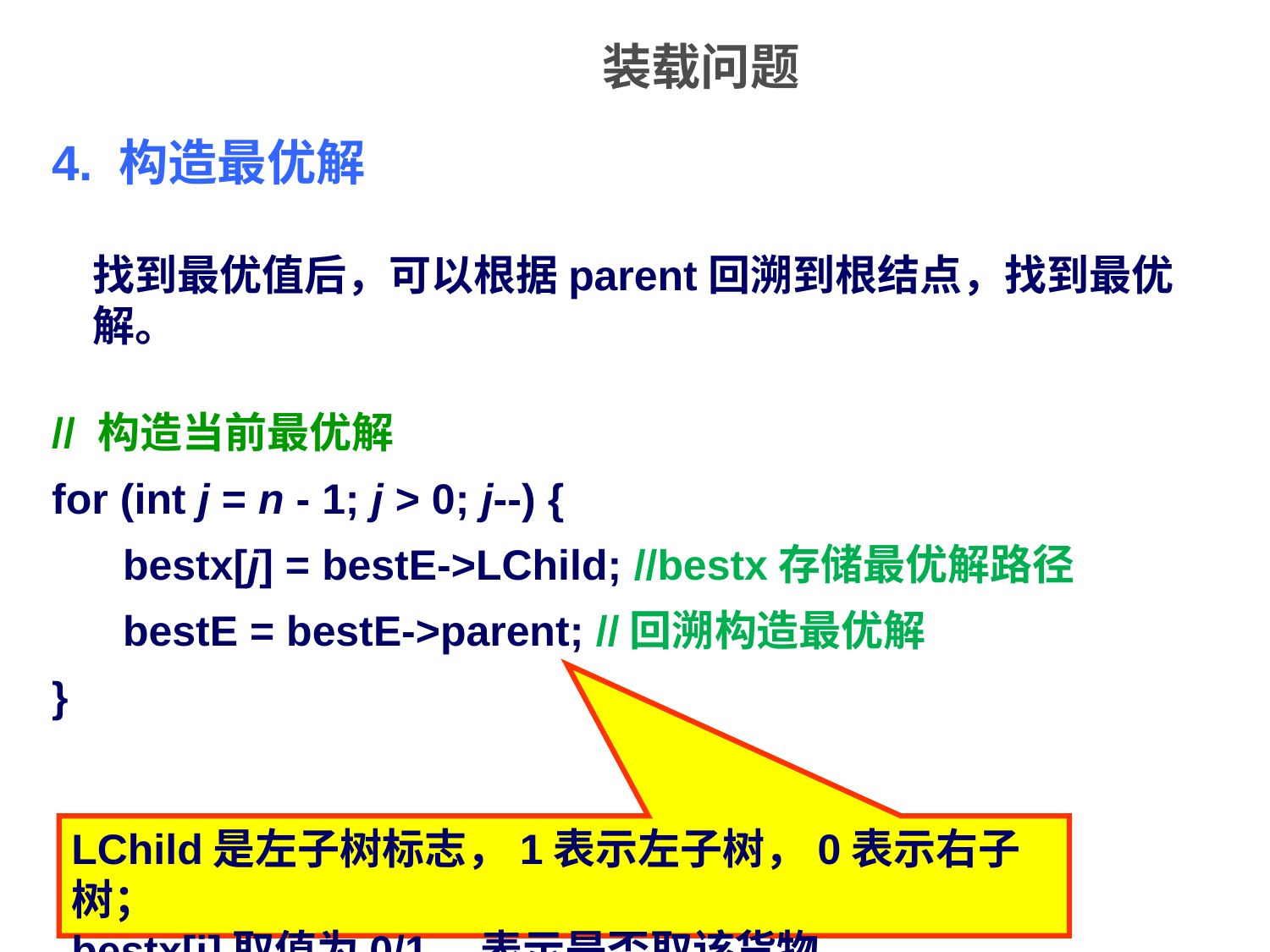

# 装载问题
4. 构造最优解
找到最优值后，可以根据parent回溯到根结点，找到最优解。
// 构造当前最优解
for (int j = n - 1; j > 0; j--) {
      bestx[j] = bestE->LChild; //bestx存储最优解路径
      bestE = bestE->parent; //回溯构造最优解
}
LChild是左子树标志，1表示左子树，0表示右子树；
bestx[j]取值为0/1，表示是否取该货物。